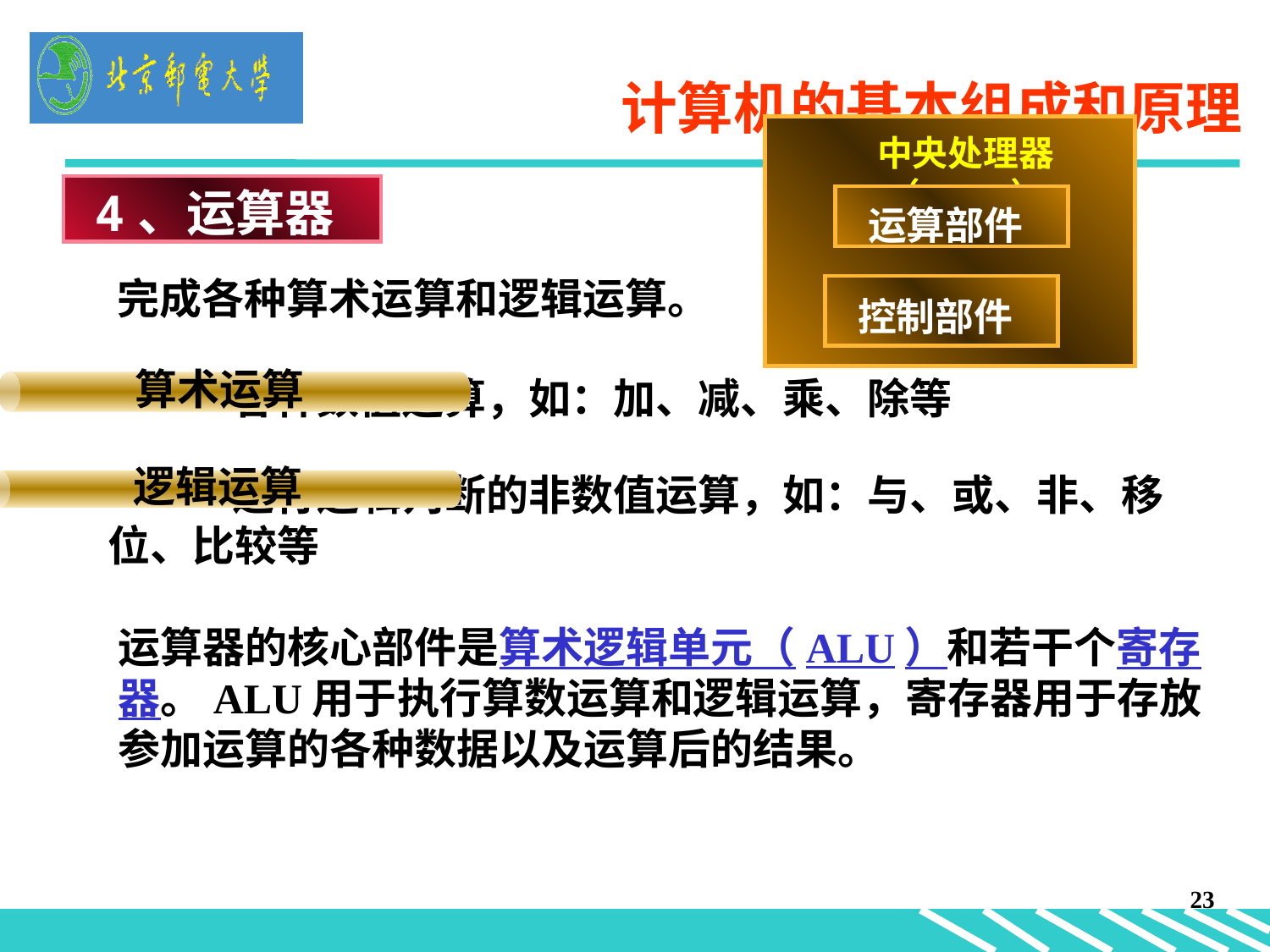

计算机的基本组成和原理

中央处理器（CPU）

4、运算器

运算部件
	完成各种算术运算和逻辑运算。

控制部件
算术运算

            各种数值运算，如：加、减、乘、除等
逻辑运算

            进行逻辑判断的非数值运算，如：与、或、非、移位、比较等
运算器的核心部件是算术逻辑单元（ALU）和若干个寄存器。ALU用于执行算数运算和逻辑运算，寄存器用于存放参加运算的各种数据以及运算后的结果。
23